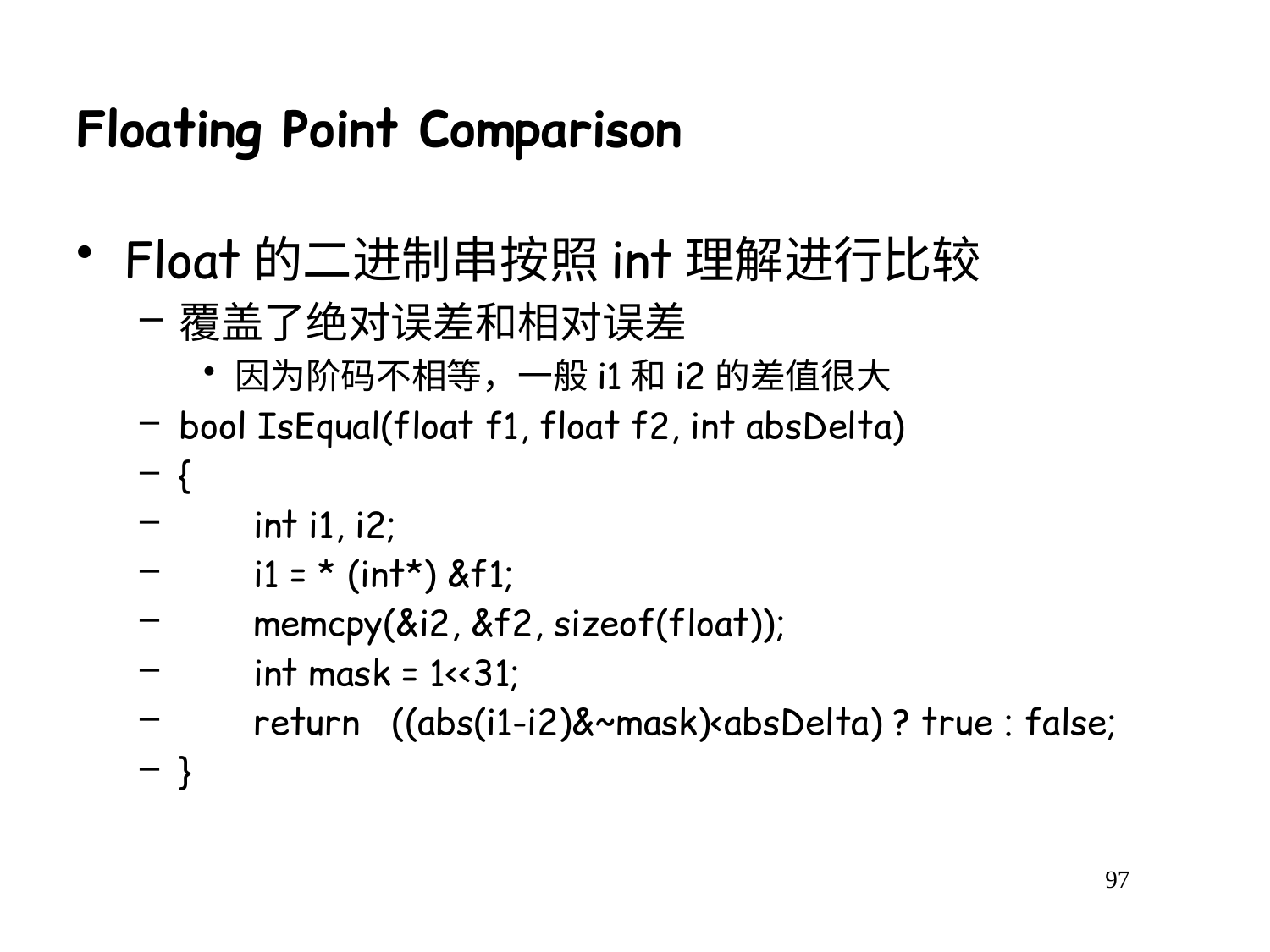

# Floating Point Comparison
Float的二进制串按照int理解进行比较
覆盖了绝对误差和相对误差
因为阶码不相等，一般i1和i2的差值很大
bool IsEqual(float f1, float f2, int absDelta)
{
       int i1, i2;
       i1 = * (int*) &f1;
       memcpy(&i2, &f2, sizeof(float));
       int mask = 1<<31;
       return   ((abs(i1-i2)&~mask)<absDelta) ? true : false;
}

97